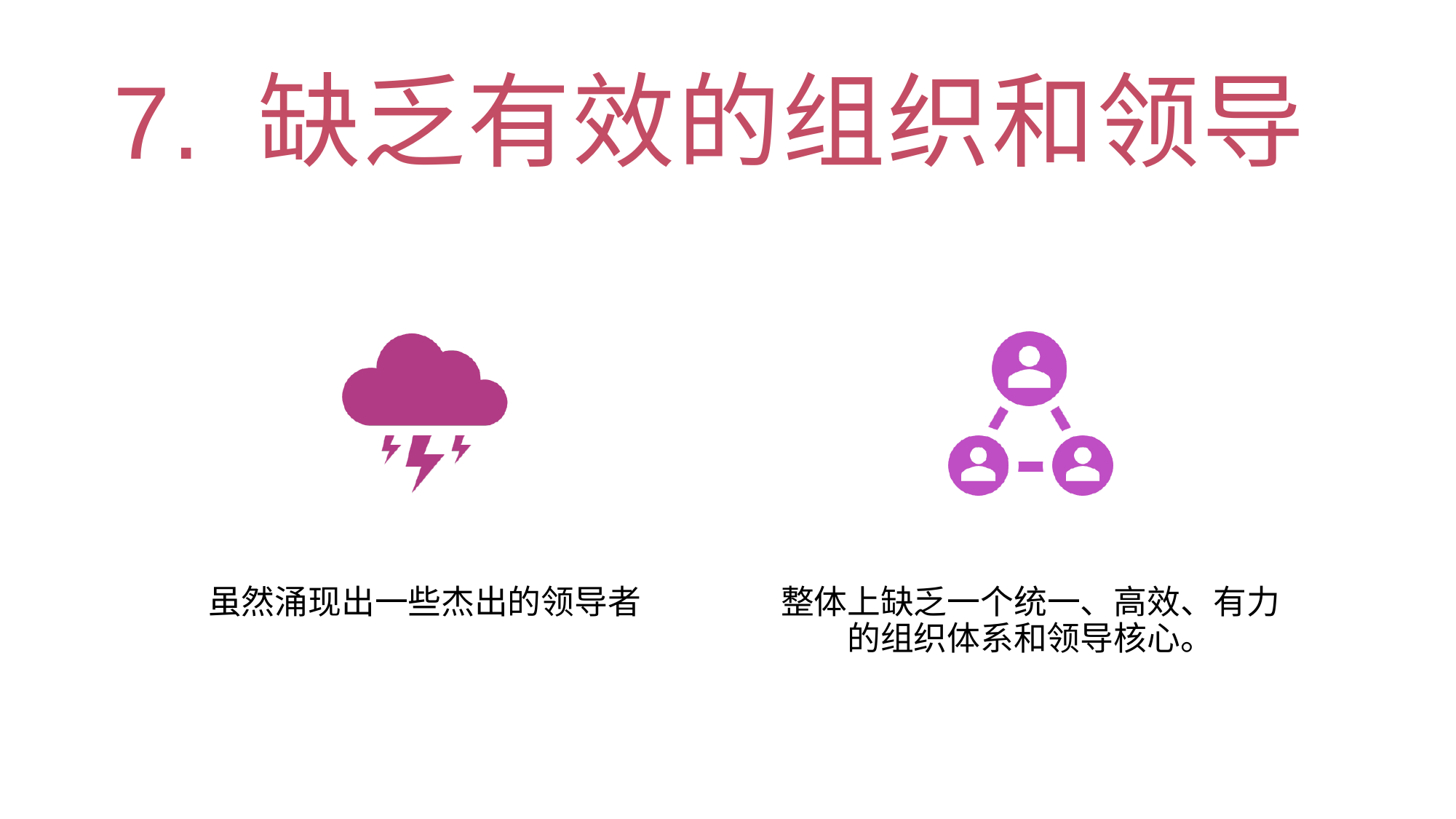

# 7. 缺乏有效的组织和领导
虽然涌现出一些杰出的领导者
整体上缺乏一个统一、高效、有力的组织体系和领导核心。